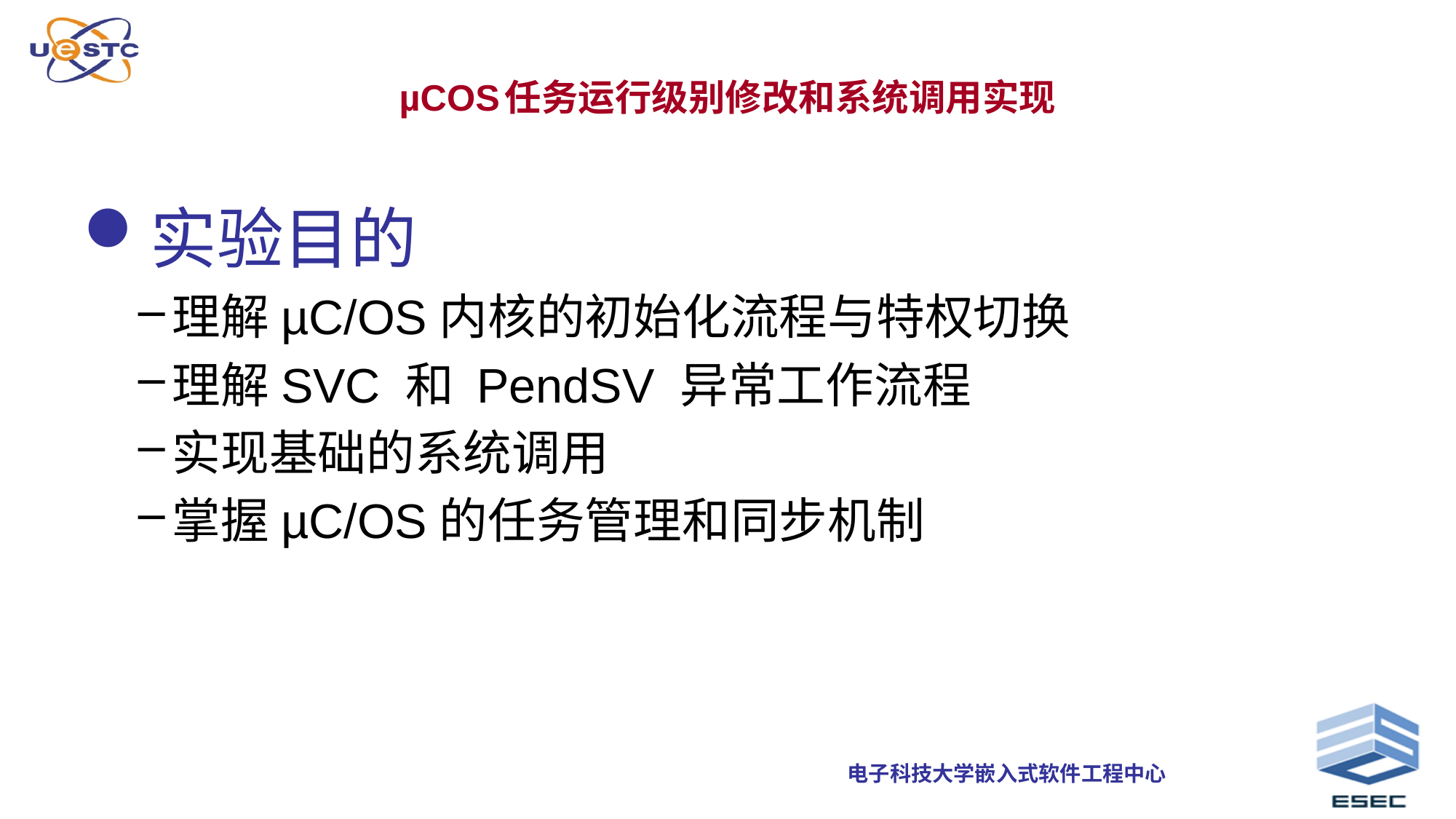

# µCOS任务运行级别修改和系统调用实现
实验目的
理解µC/OS内核的初始化流程与特权切换
理解SVC 和 PendSV 异常工作流程
实现基础的系统调用
掌握µC/OS的任务管理和同步机制